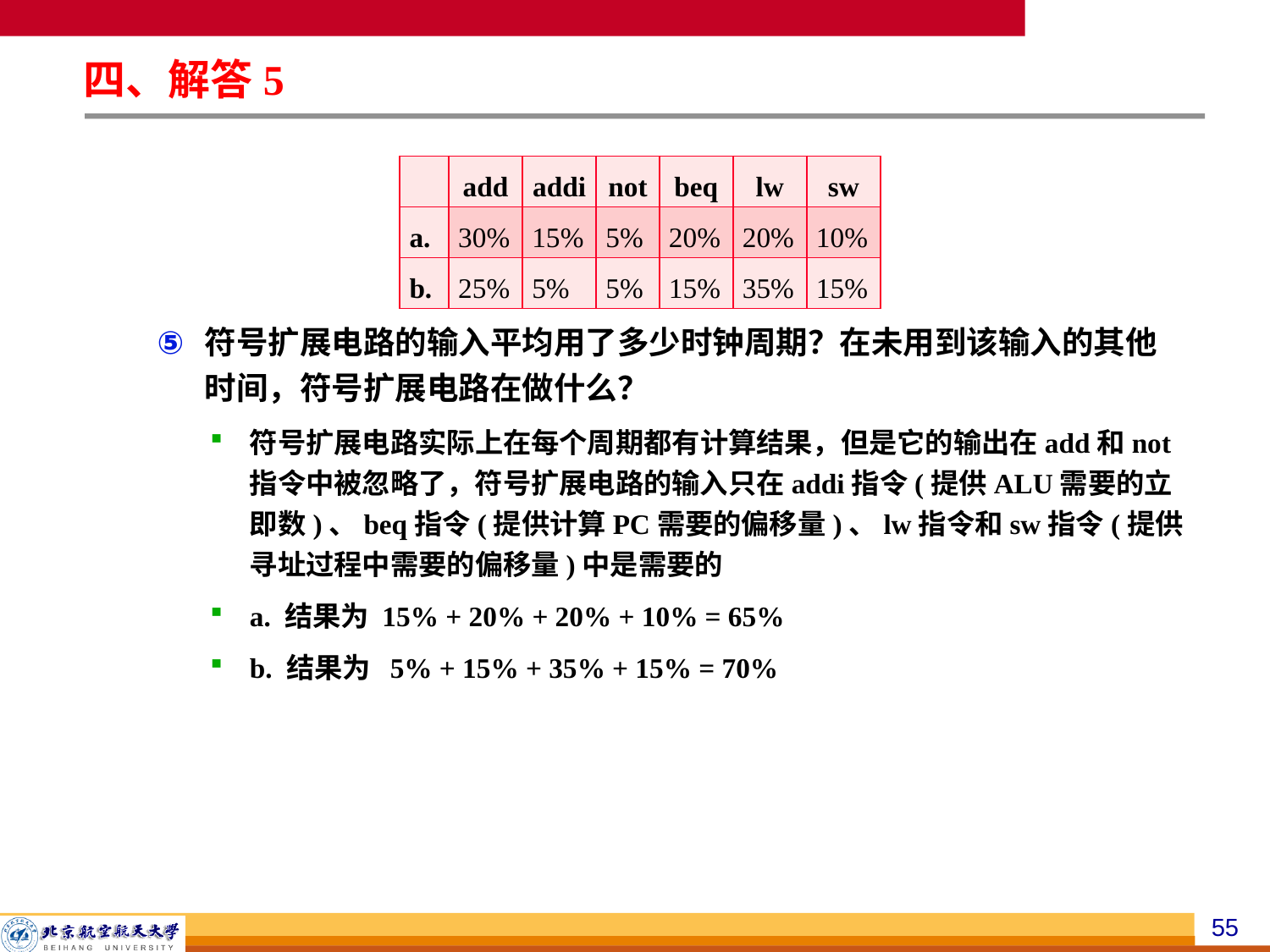

四、解答5

符号扩展电路的输入平均用了多少时钟周期？在未用到该输入的其他时间，符号扩展电路在做什么？
符号扩展电路实际上在每个周期都有计算结果，但是它的输出在add和not指令中被忽略了，符号扩展电路的输入只在addi指令(提供ALU需要的立即数)、beq指令(提供计算PC需要的偏移量)、lw指令和sw指令(提供寻址过程中需要的偏移量)中是需要的
a. 结果为 15% + 20% + 20% + 10% = 65%
b. 结果为  5% + 15% + 35% + 15% = 70%
|  | add | addi | not | beq | lw | sw |
| --- | --- | --- | --- | --- | --- | --- |
| a. | 30% | 15% | 5% | 20% | 20% | 10% |
| b. | 25% | 5% | 5% | 15% | 35% | 15% |